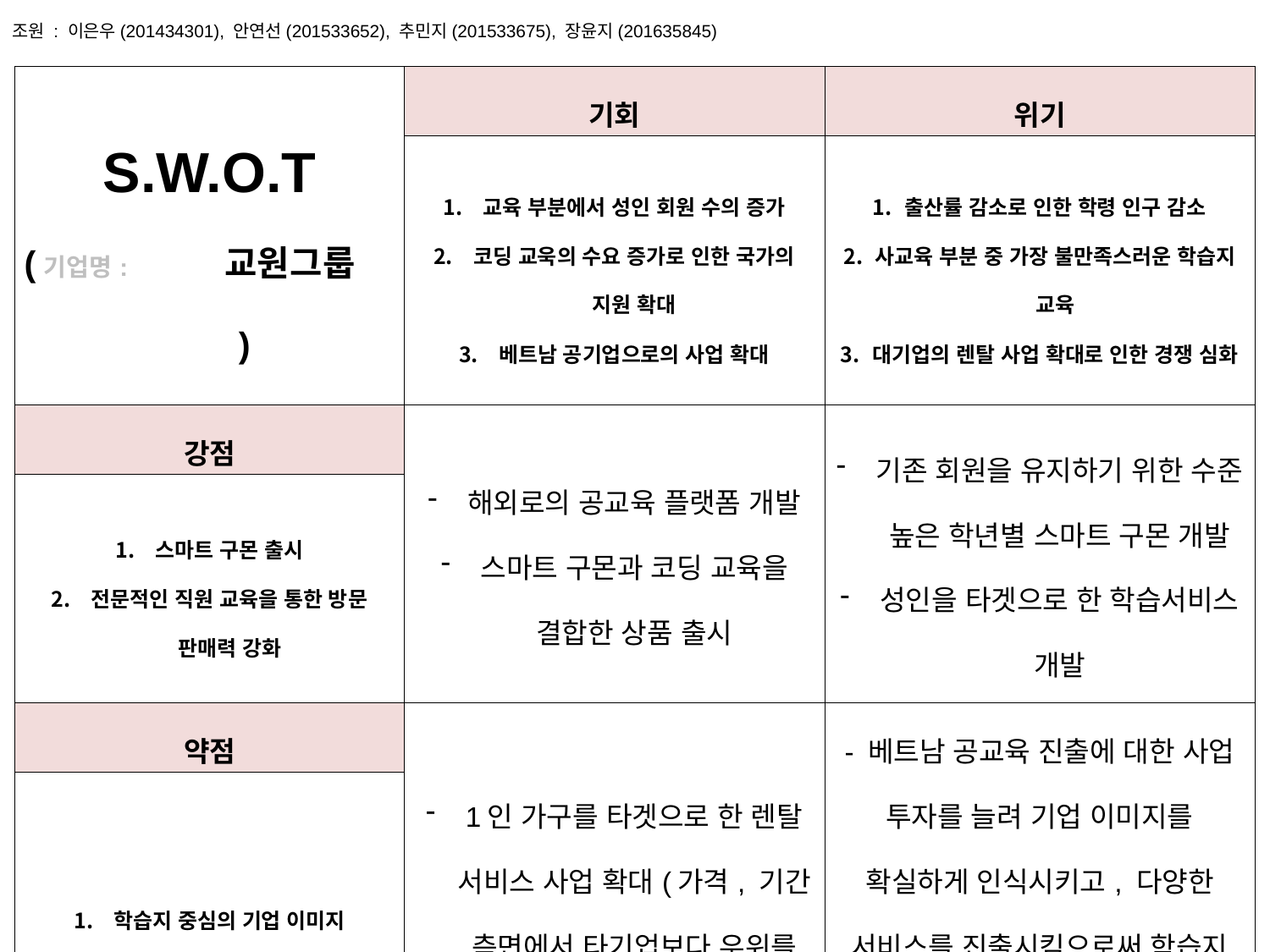

조원 : 이은우(201434301), 안연선(201533652), 추민지(201533675), 장윤지(201635845)
| S.W.O.T (기업명: 교원그룹 ) | 기회 | 위기 |
| --- | --- | --- |
|  | 교육 부분에서 성인 회원 수의 증가 코딩 교욱의 수요 증가로 인한 국가의 지원 확대 베트남 공기업으로의 사업 확대 | 출산률 감소로 인한 학령 인구 감소 사교육 부분 중 가장 불만족스러운 학습지 교육 대기업의 렌탈 사업 확대로 인한 경쟁 심화 |
| 강점 | 해외로의 공교육 플랫폼 개발 스마트 구몬과 코딩 교육을 결합한 상품 출시 | 기존 회원을 유지하기 위한 수준 높은 학년별 스마트 구몬 개발 성인을 타겟으로 한 학습서비스 개발 |
| 스마트 구몬 출시 전문적인 직원 교육을 통한 방문 판매력 강화 |  |  |
| 약점 | 1인 가구를 타겟으로 한 렌탈 서비스 사업 확대(가격, 기간 측면에서 타기업보다 우위를 선점) | - 베트남 공교육 진출에 대한 사업 투자를 늘려 기업 이미지를 확실하게 인식시키고, 다양한 서비스를 진출시킴으로써 학습지 뿐만 아니라 베트남의 생활가전 시장을 확보 |
| 학습지 중심의 기업 이미지 기술적인 부분에서 경쟁력 부족 |  |  |